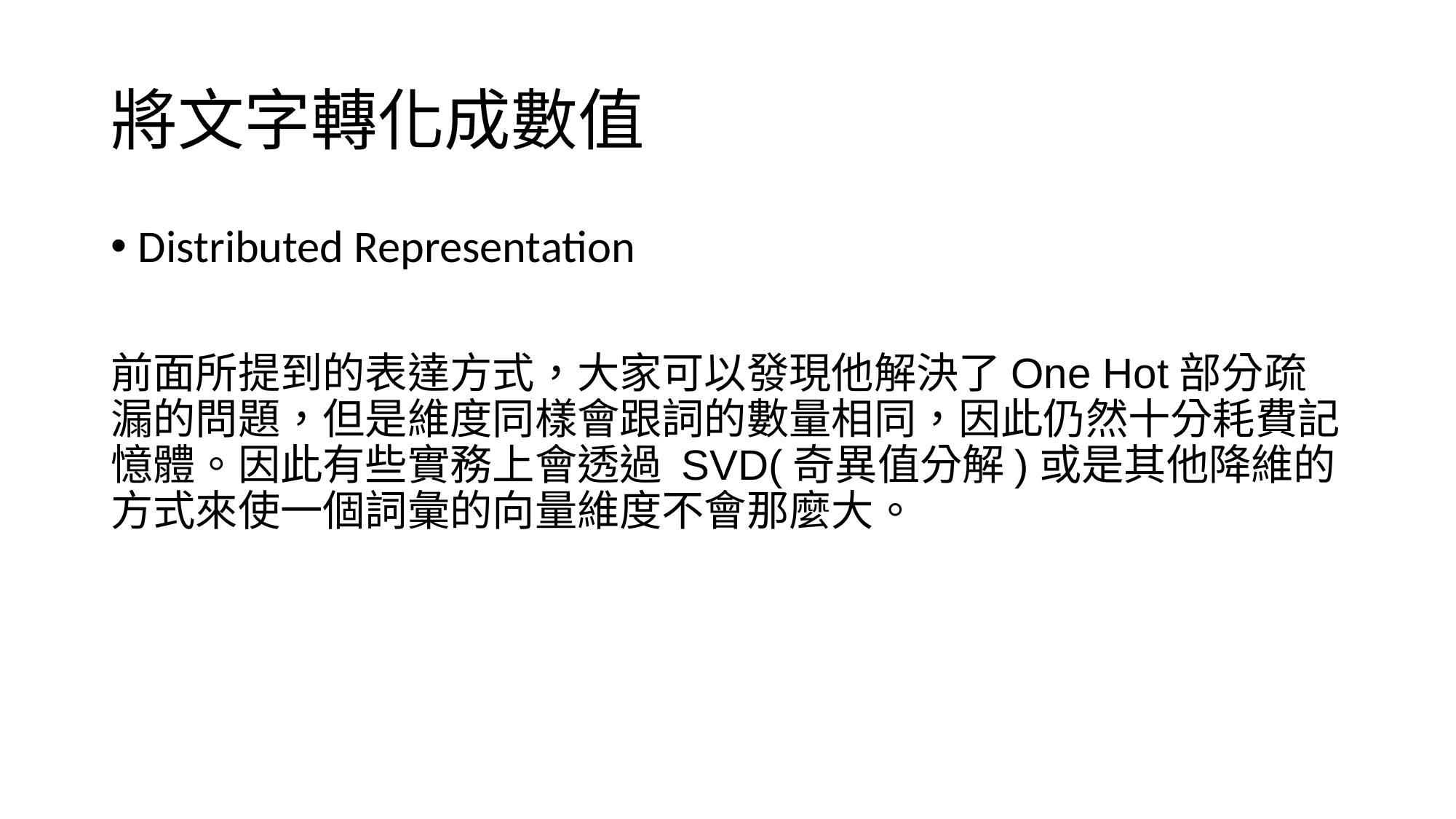

# 將文字轉化成數值
Distributed Representation

前面所提到的表達方式，大家可以發現他解決了One Hot部分疏漏的問題，但是維度同樣會跟詞的數量相同，因此仍然十分耗費記憶體。因此有些實務上會透過 SVD(奇異值分解)或是其他降維的方式來使一個詞彙的向量維度不會那麼大。